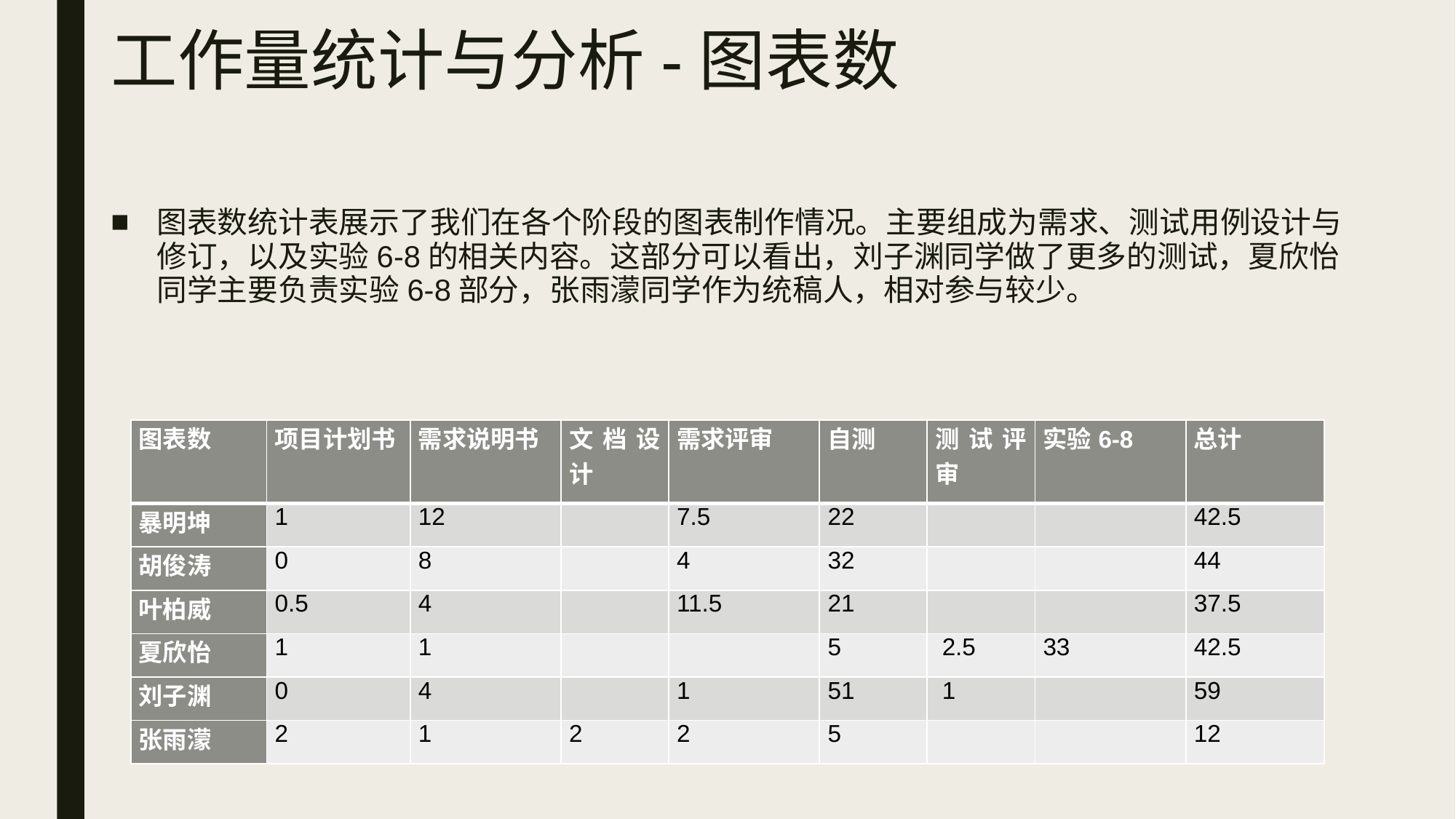

# 工作量统计与分析-图表数
图表数统计表展示了我们在各个阶段的图表制作情况。主要组成为需求、测试用例设计与修订，以及实验6-8的相关内容。这部分可以看出，刘子渊同学做了更多的测试，夏欣怡同学主要负责实验6-8部分，张雨濛同学作为统稿人，相对参与较少。
| 图表数 | 项目计划书 | 需求说明书 | 文档设计 | 需求评审 | 自测 | 测试评审 | 实验6-8 | 总计 |
| --- | --- | --- | --- | --- | --- | --- | --- | --- |
| 暴明坤 | 1 | 12 |  | 7.5 | 22 |  |  | 42.5 |
| 胡俊涛 | 0 | 8 |  | 4 | 32 |  |  | 44 |
| 叶柏威 | 0.5 | 4 |  | 11.5 | 21 |  |  | 37.5 |
| 夏欣怡 | 1 | 1 |  |  | 5 | 2.5 | 33 | 42.5 |
| 刘子渊 | 0 | 4 |  | 1 | 51 | 1 |  | 59 |
| 张雨濛 | 2 | 1 | 2 | 2 | 5 |  |  | 12 |